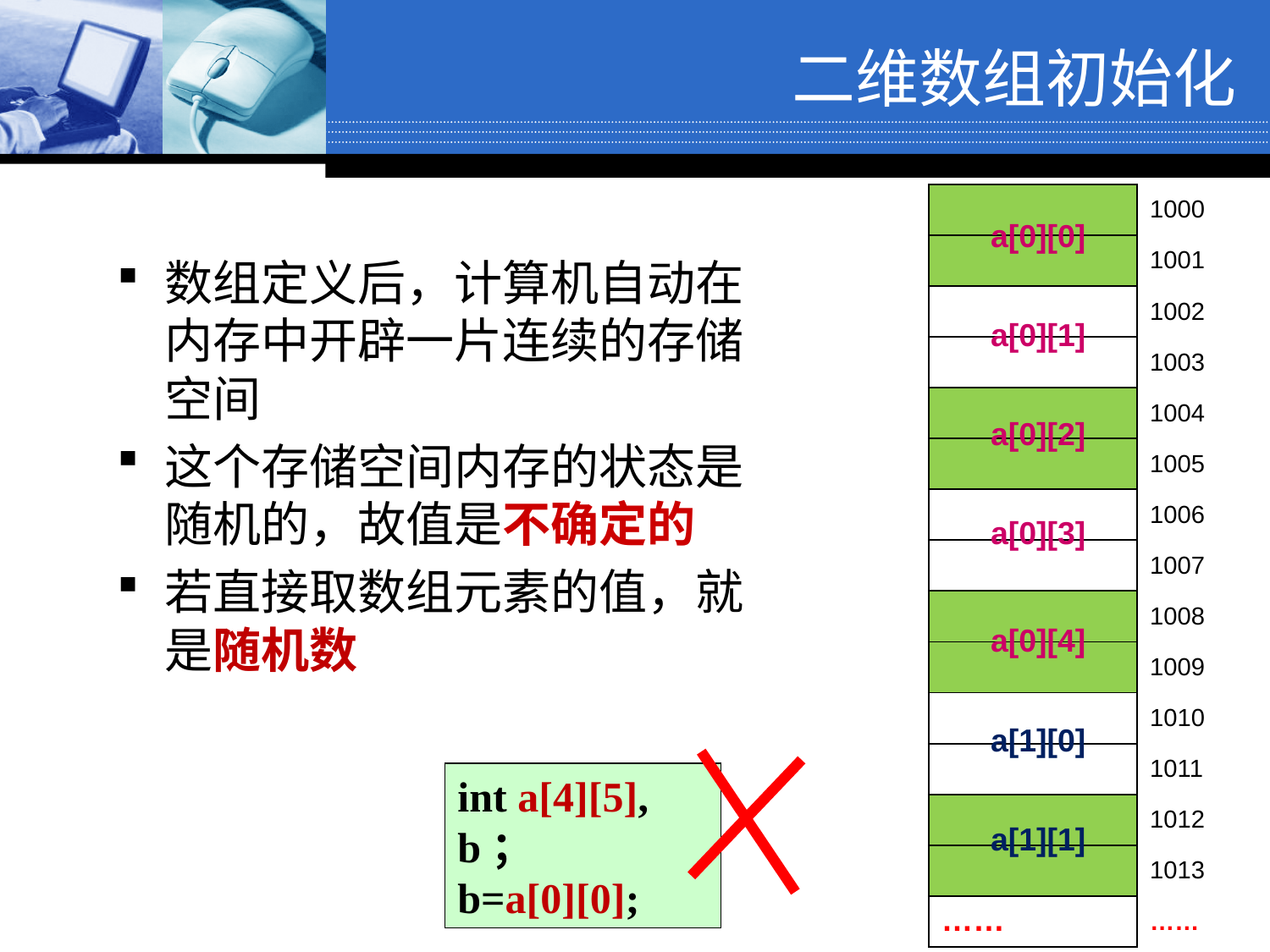

二维数组初始化
|  |  |
| --- | --- |
|  | 1000 |
|  | 1001 |
|  | 1002 |
|  | 1003 |
|  | 1004 |
|  | 1005 |
|  | 1006 |
|  | 1007 |
|  | 1008 |
|  | 1009 |
|  | 1010 |
|  | 1011 |
|  | 1012 |
|  | 1013 |
| …… | …… |
a[0][0]
数组定义后，计算机自动在内存中开辟一片连续的存储空间
这个存储空间内存的状态是随机的，故值是不确定的
若直接取数组元素的值，就是随机数

a[0][1]
a[0][2]
a[0][3]
a[0][4]
a[1][0]

int a[4][5], b；
b=a[0][0];
a[1][1]